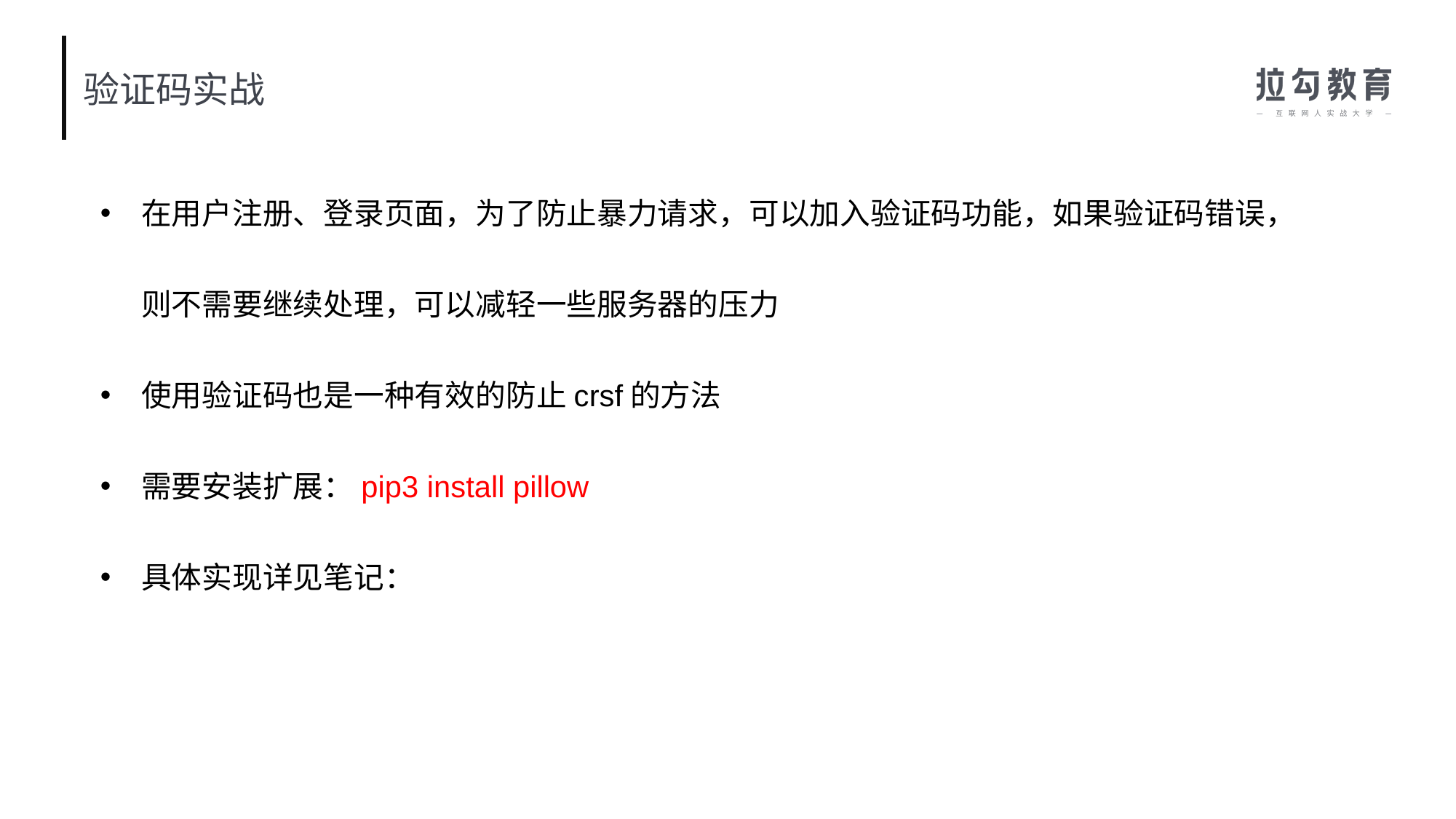

验证码实战
在用户注册、登录页面，为了防止暴力请求，可以加入验证码功能，如果验证码错误，则不需要继续处理，可以减轻一些服务器的压力
使用验证码也是一种有效的防止crsf的方法
需要安装扩展：pip3 install pillow
具体实现详见笔记：